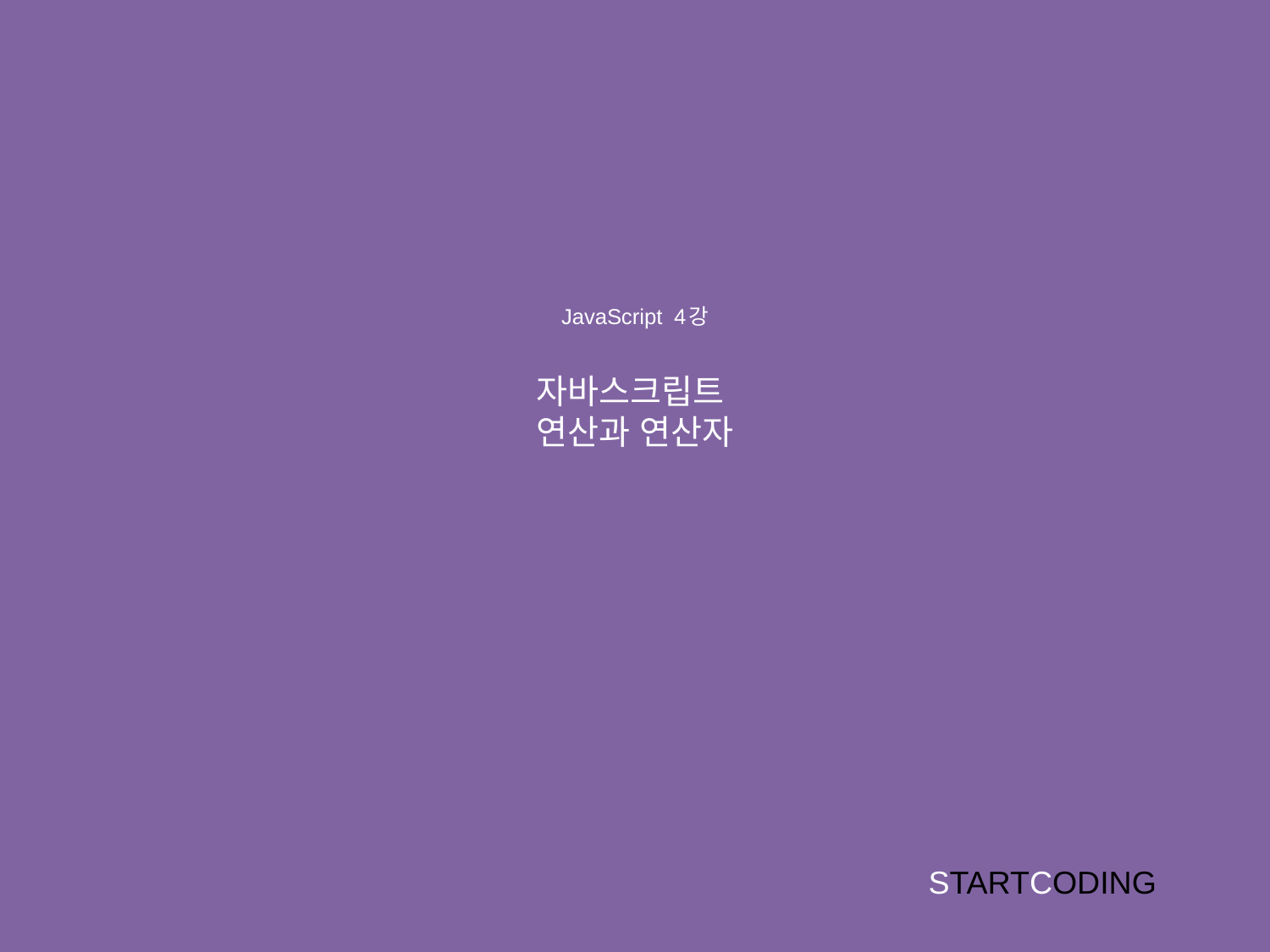

# JavaScript  4강 자바스크립트 연산과 연산자
STARTCODING